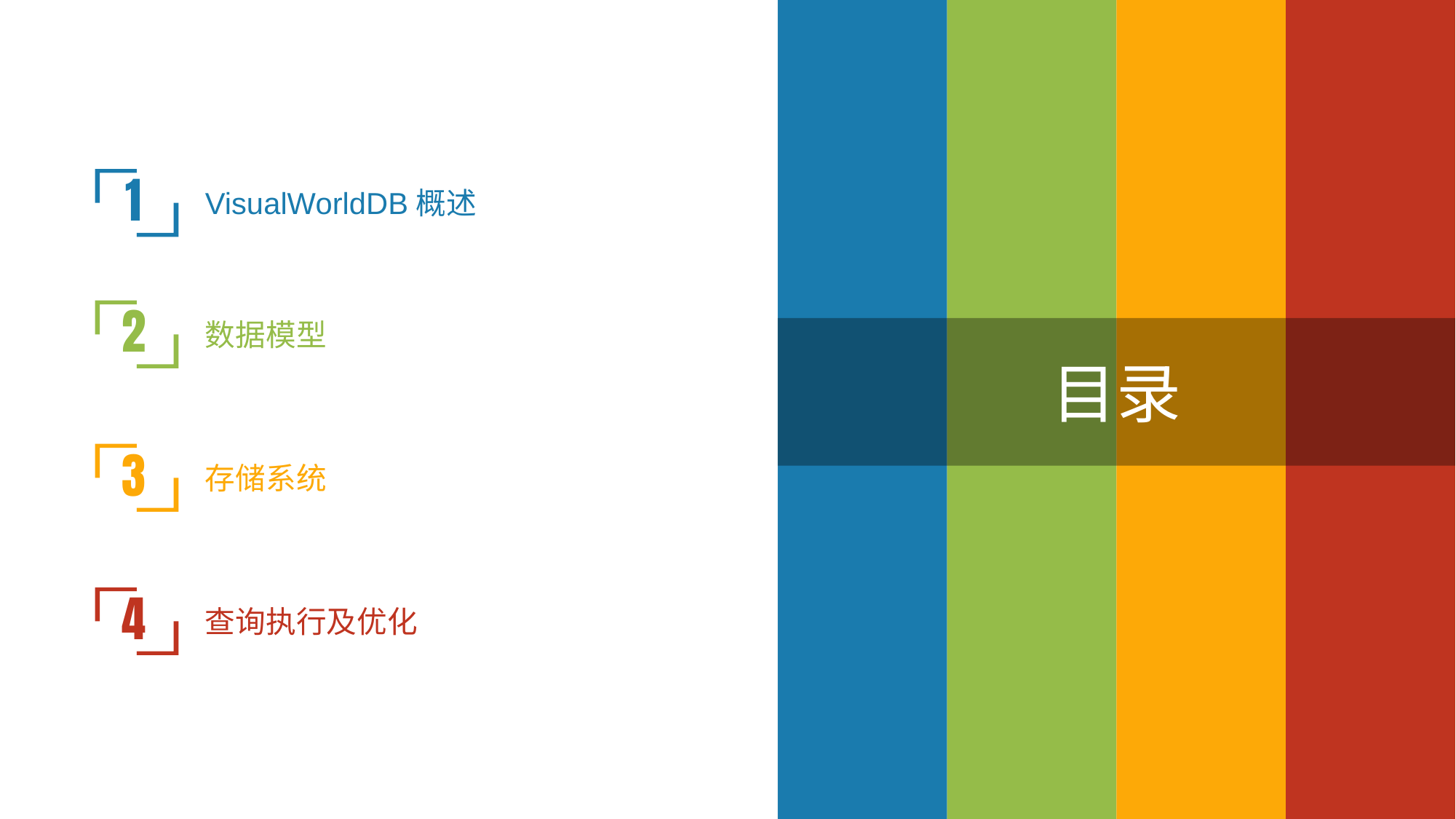

1
VisualWorldDB概述
2
数据模型
目录
3
存储系统
4
查询执行及优化